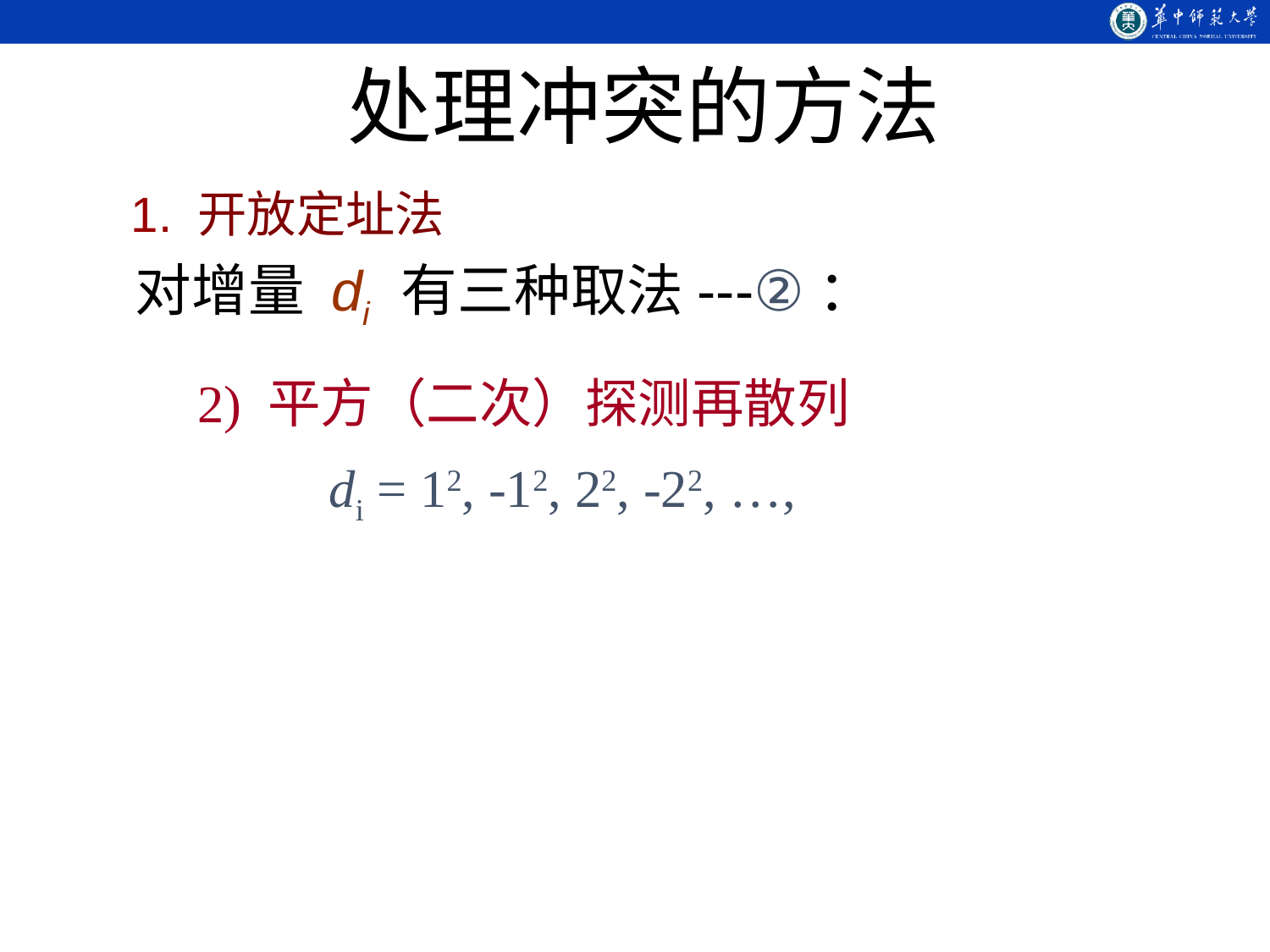

处理冲突的方法
1. 开放定址法
对增量 di  有三种取法---②：
2) 平方（二次）探测再散列
      di = 12, -12, 22, -22, …,